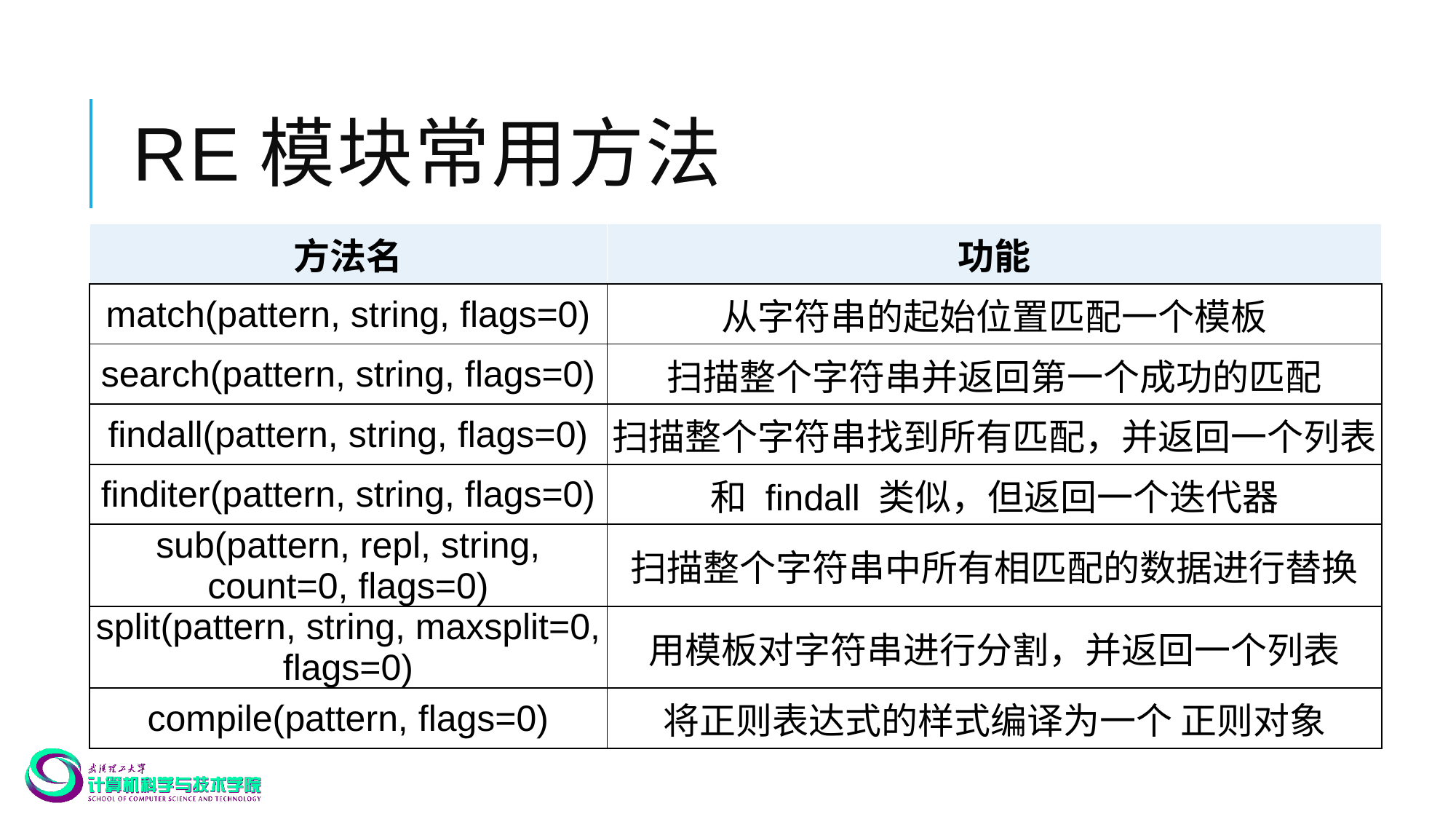

# Re模块常用方法
| 方法名 | 功能 |
| --- | --- |
| match(pattern, string, flags=0) | 从字符串的起始位置匹配一个模板 |
| search(pattern, string, flags=0) | 扫描整个字符串并返回第一个成功的匹配 |
| findall(pattern, string, flags=0) | 扫描整个字符串找到所有匹配，并返回一个列表 |
| finditer(pattern, string, flags=0) | 和 findall 类似，但返回一个迭代器 |
| sub(pattern, repl, string, count=0, flags=0) | 扫描整个字符串中所有相匹配的数据进行替换 |
| split(pattern, string, maxsplit=0, flags=0) | 用模板对字符串进行分割，并返回一个列表 |
| compile(pattern, flags=0) | 将正则表达式的样式编译为一个 正则对象 |